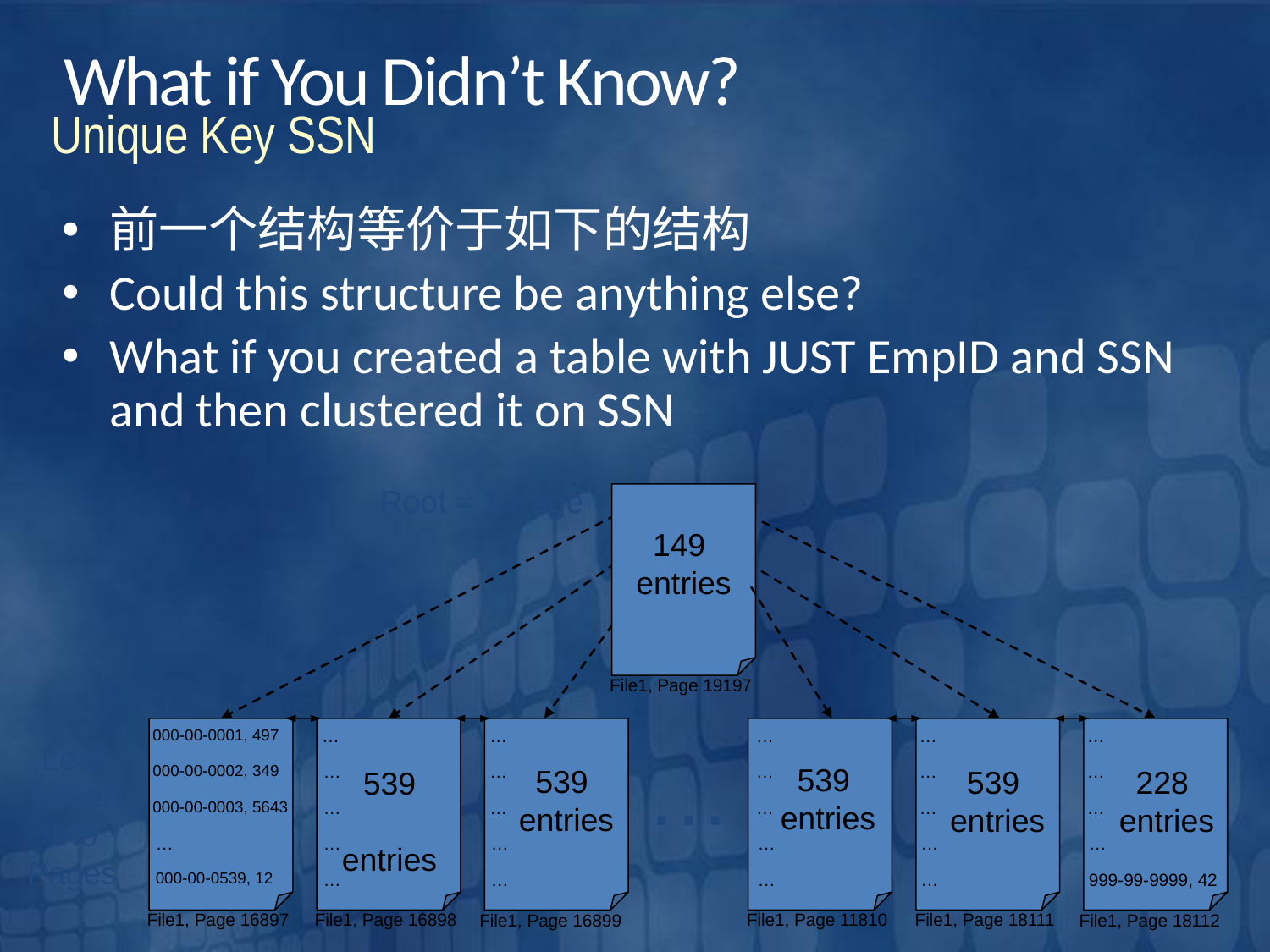

# What if You Didn’t Know?
Unique Key SSN

前一个结构等价于如下的结构
Could this structure be anything else?
What if you created a table with JUST EmpID and SSN and then clustered it on SSN
Root = 1 Page

149
 entries

File1, Page 19197
000-00-0001, 497

…

…

…

…

…

Leaf Level
149 Pages
…
539
 entries
000-00-0002, 349
…
…
…
…
…
539
 entries
539
 entries
228
 entries
539
 entries
000-00-0003, 5643

…
…
…
…
…
…
…
…
…
…
…
000-00-0539, 12
…
…
…
…
999-99-9999, 42
File1, Page 16897
File1, Page 16898
File1, Page 11810
File1, Page 18111
File1, Page 16899
File1, Page 18112